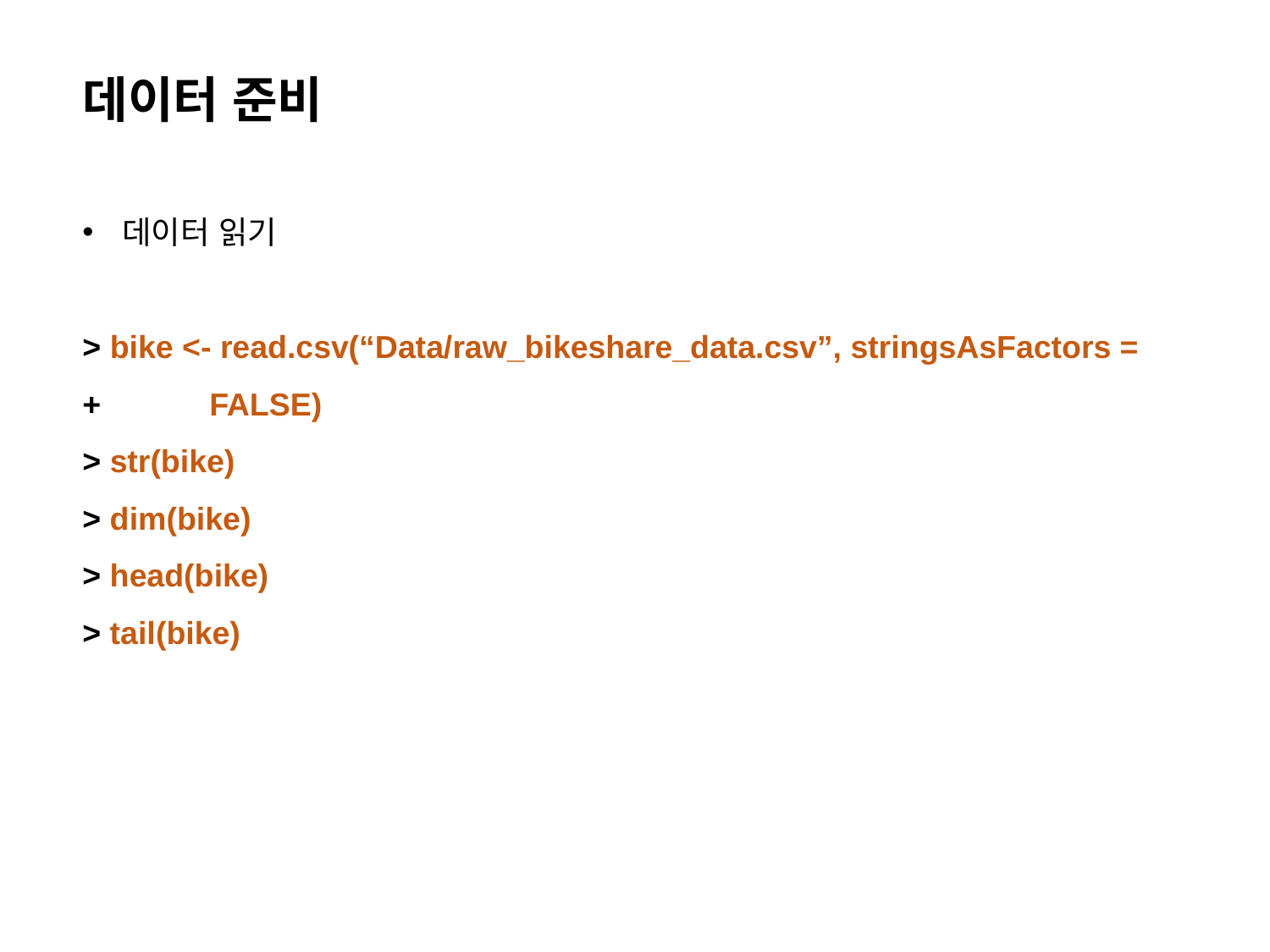

데이터 준비
데이터 읽기

> bike <- read.csv(“Data/raw_bikeshare_data.csv”, stringsAsFactors =     +	FALSE)
> str(bike)
> dim(bike)
> head(bike)
> tail(bike)